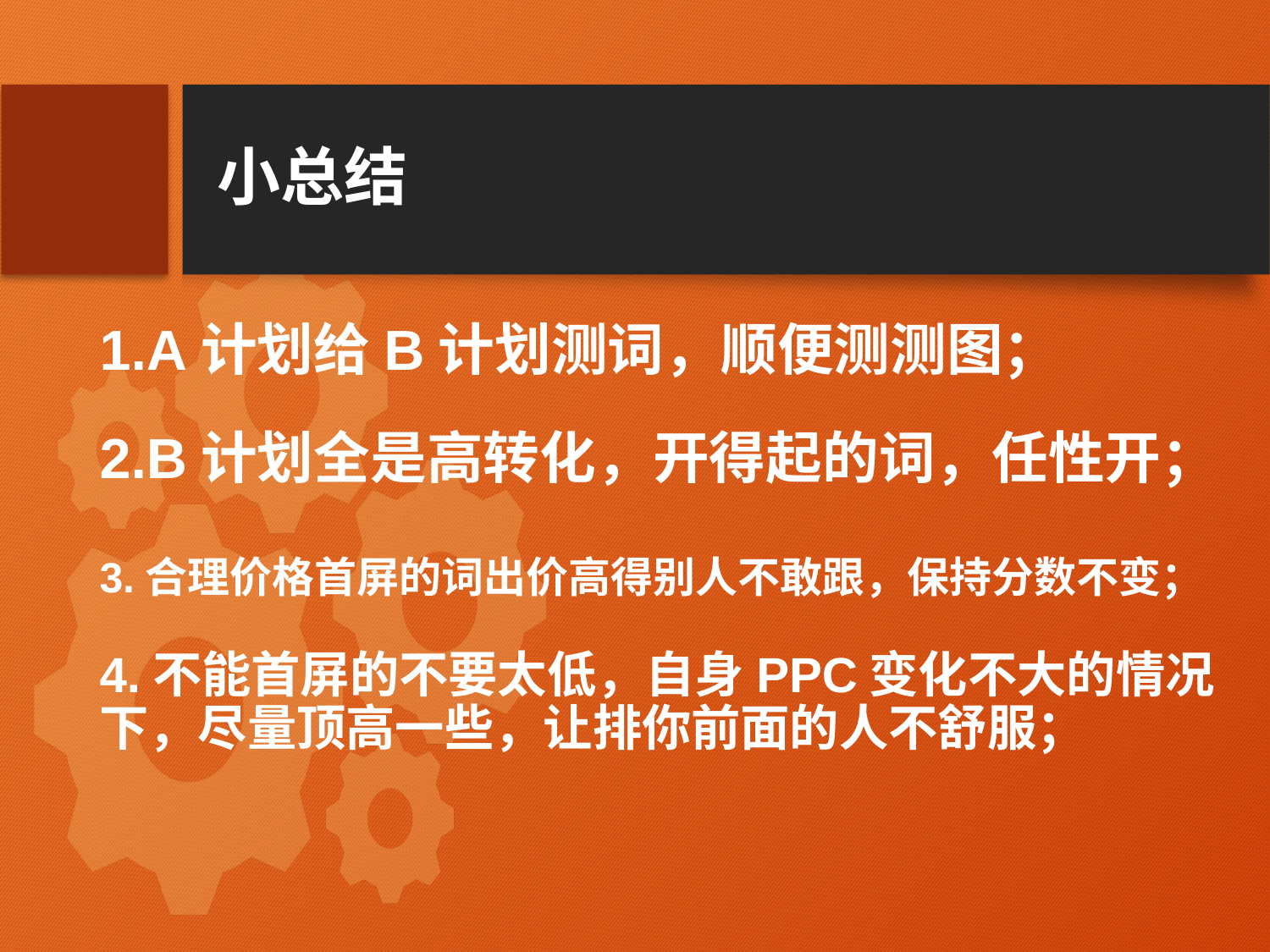

小总结
1.A计划给B计划测词，顺便测测图；
2.B计划全是高转化，开得起的词，任性开；
3.合理价格首屏的词出价高得别人不敢跟，保持分数不变；
4.不能首屏的不要太低，自身PPC变化不大的情况下，尽量顶高一些，让排你前面的人不舒服；